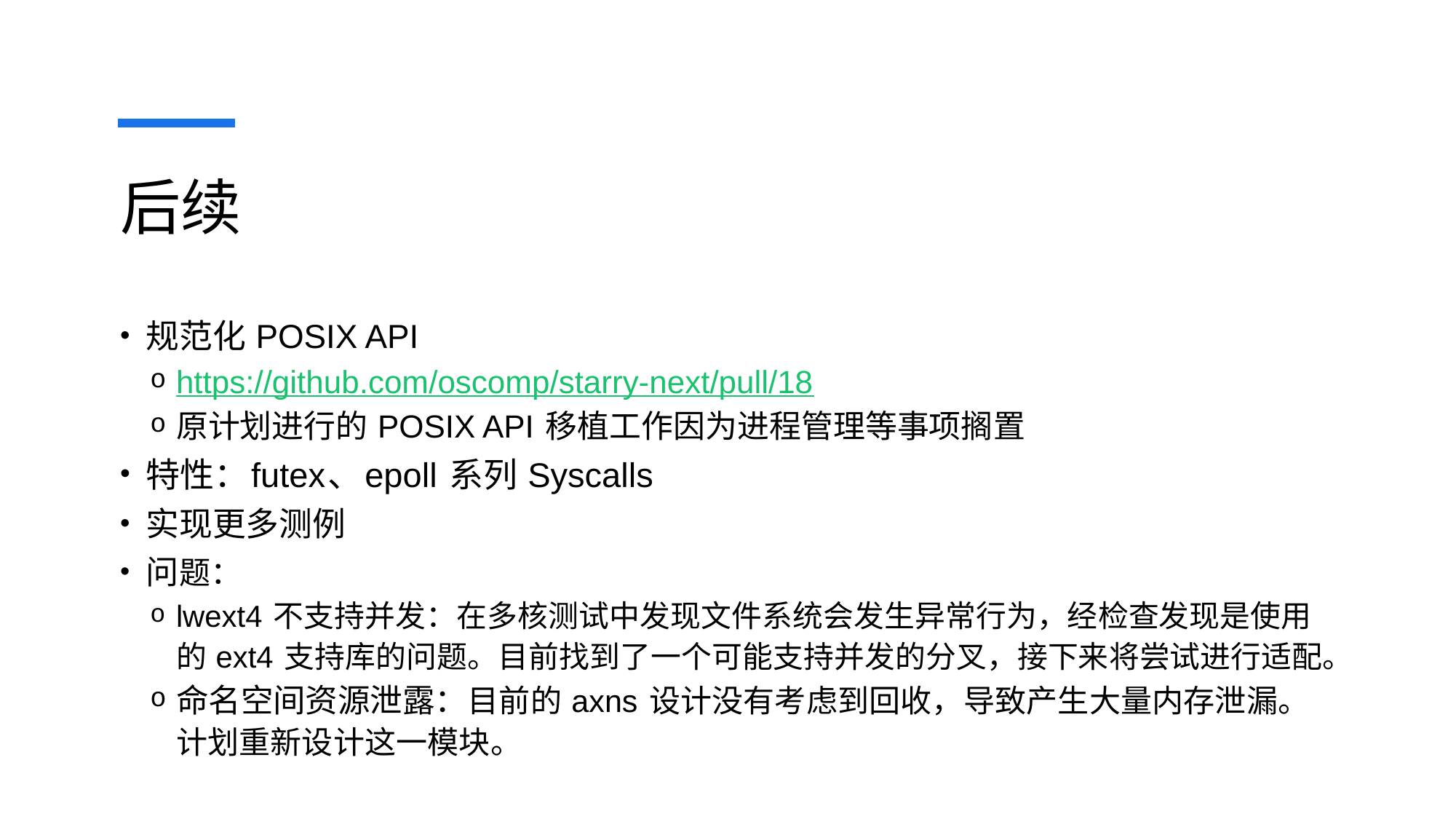

# 后续
规范化 POSIX API
https://github.com/oscomp/starry-next/pull/18
原计划进行的 POSIX API 移植工作因为进程管理等事项搁置
特性：futex、epoll 系列 Syscalls
实现更多测例
问题：
lwext4 不支持并发：在多核测试中发现文件系统会发生异常行为，经检查发现是使用的 ext4 支持库的问题。目前找到了一个可能支持并发的分叉，接下来将尝试进行适配。
命名空间资源泄露：目前的 axns 设计没有考虑到回收，导致产生大量内存泄漏。计划重新设计这一模块。